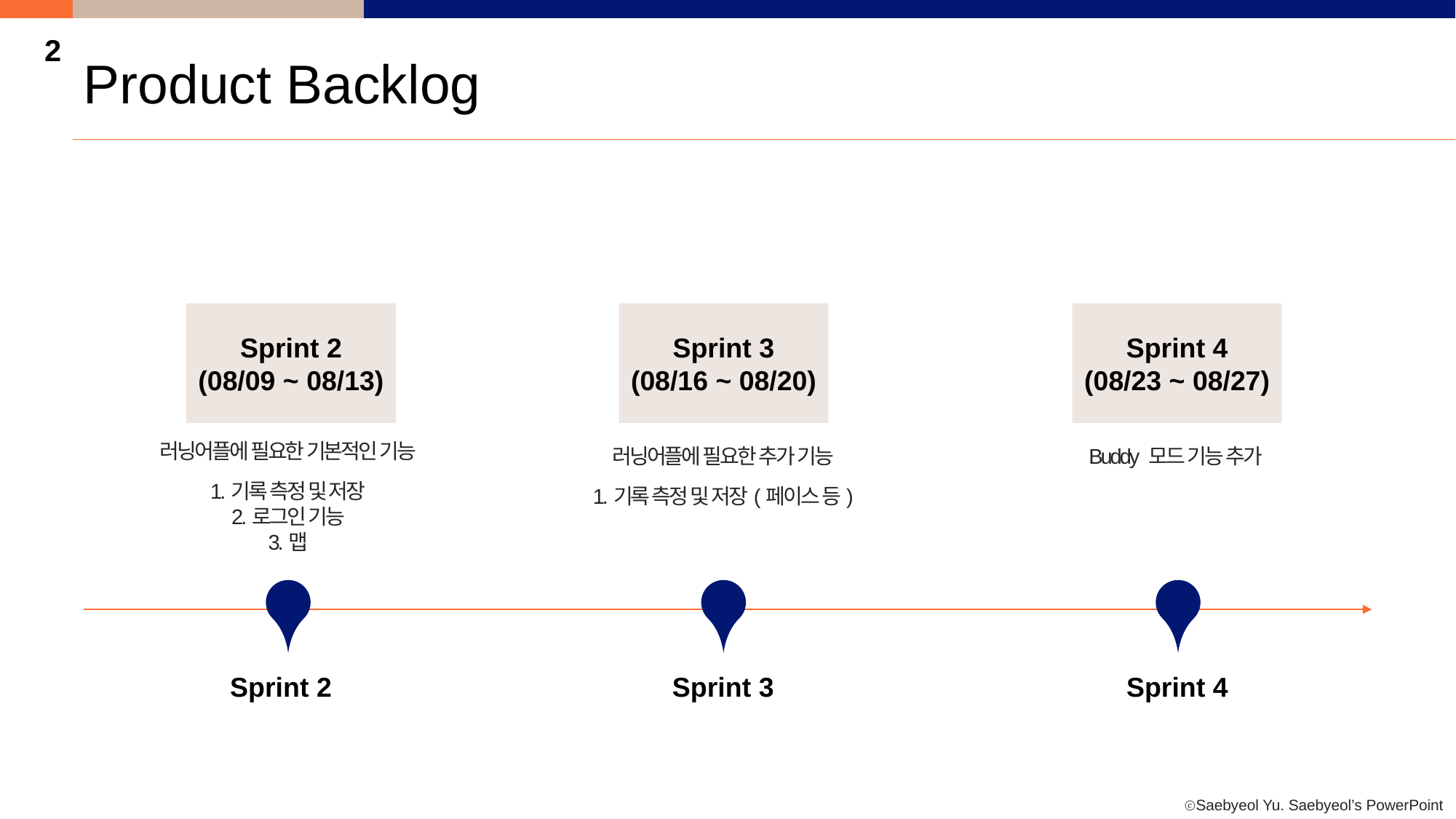

2
Product Backlog
Sprint 2
(08/09 ~ 08/13)
Sprint 3
(08/16 ~ 08/20)
Sprint 4
(08/23 ~ 08/27)
러닝어플에 필요한 기본적인 기능

1.기록 측정 및 저장
2.로그인 기능
3.맵
러닝어플에 필요한 추가 기능

1.기록 측정 및 저장(페이스 등)

Buddy 모드 기능 추가

Sprint 3

Sprint 4

Sprint 2